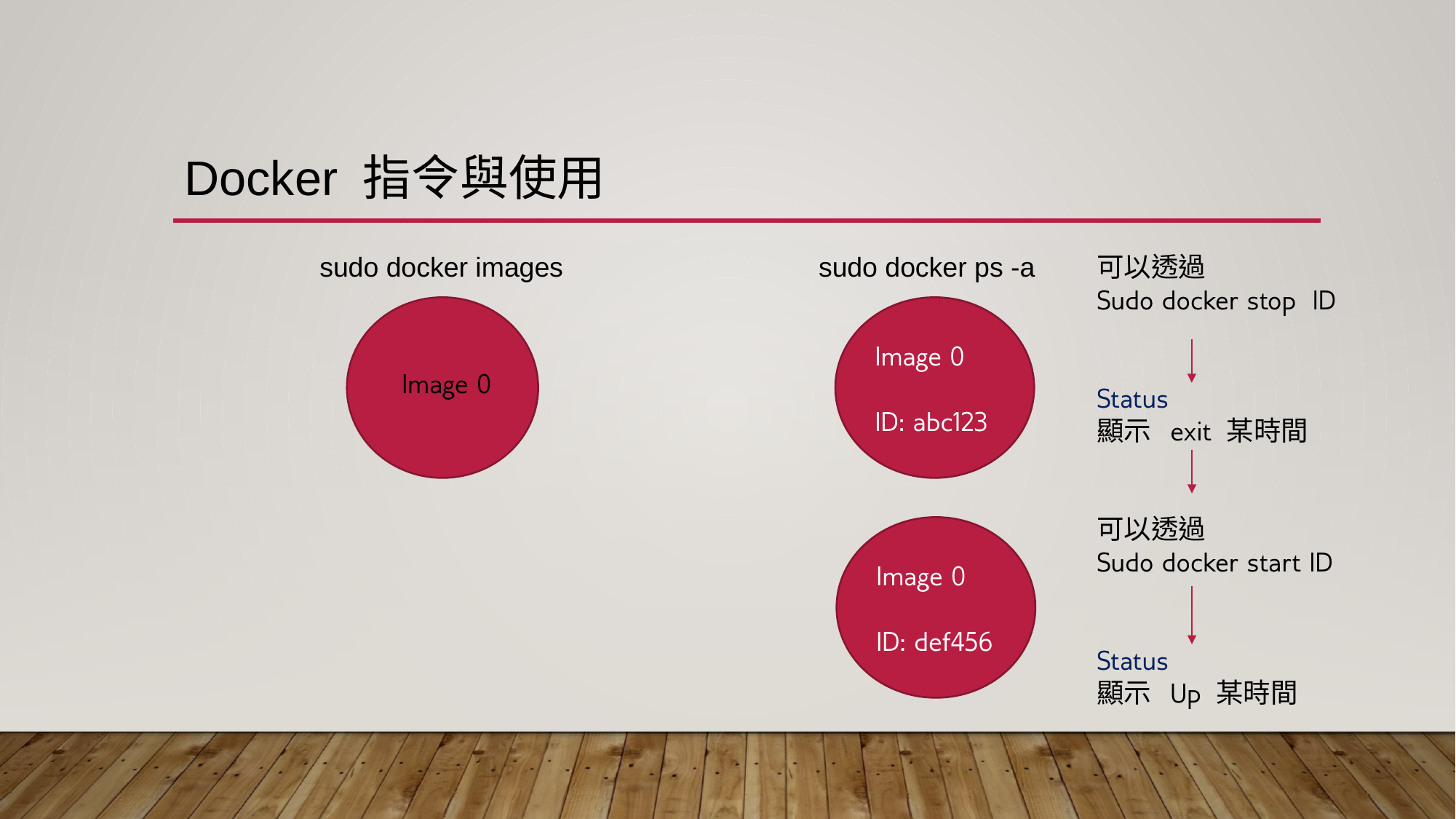

# Docker 指令與使用
sudo docker images
sudo docker ps -a
可以透過
Sudo docker stop  ID

Status
顯示  exit 某時間

可以透過
Sudo docker start ID

Status
顯示  Up 某時間

Image 0

ID: abc123
Image 0
Image 0

ID: def456